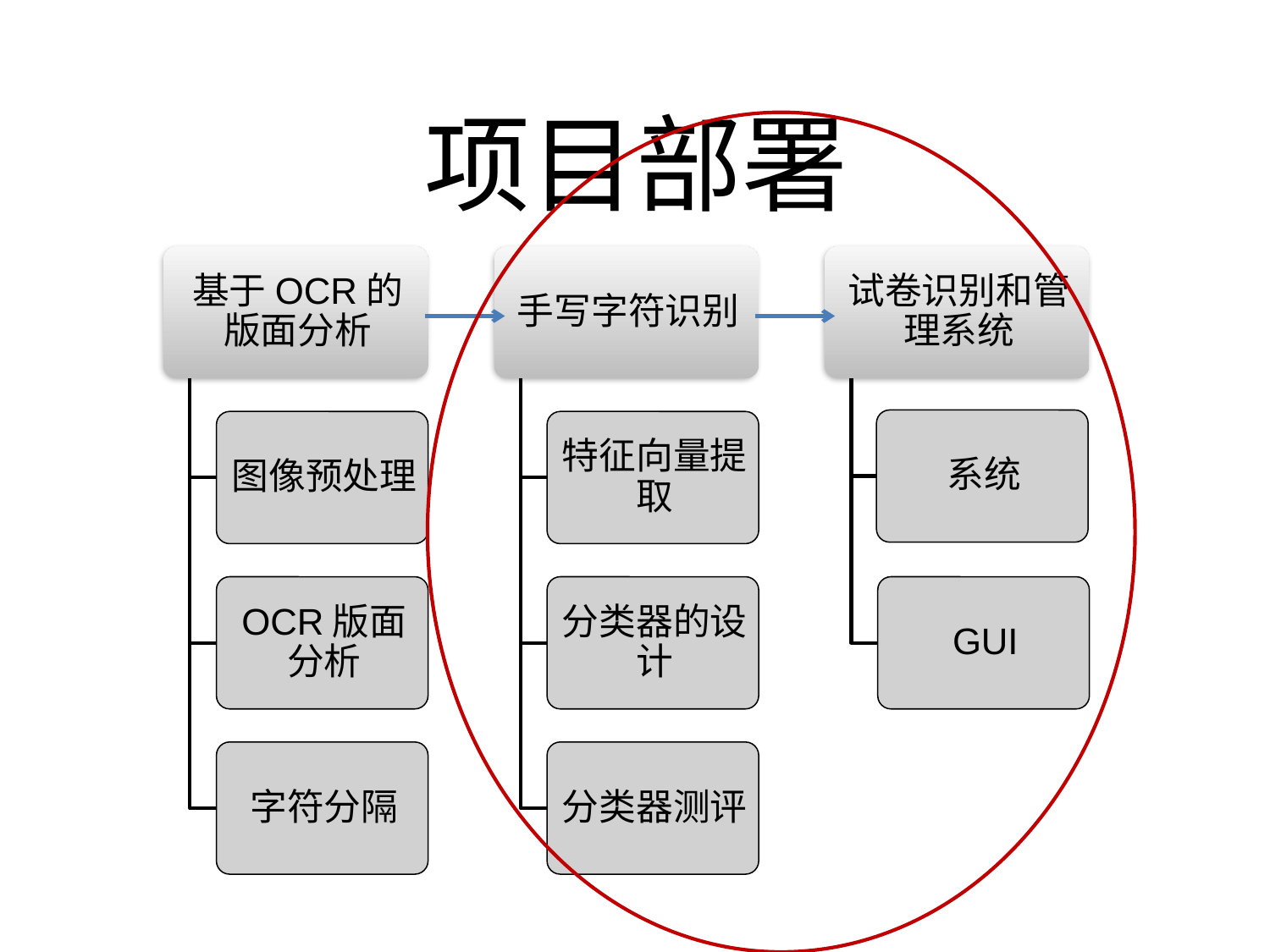

# 项目部署

基于OCR的版面分析
图像预处理
OCR版面分析
字符分隔
手写字符识别
特征向量提取
分类器的设计
分类器测评
试卷识别和管理系统
系统
GUI